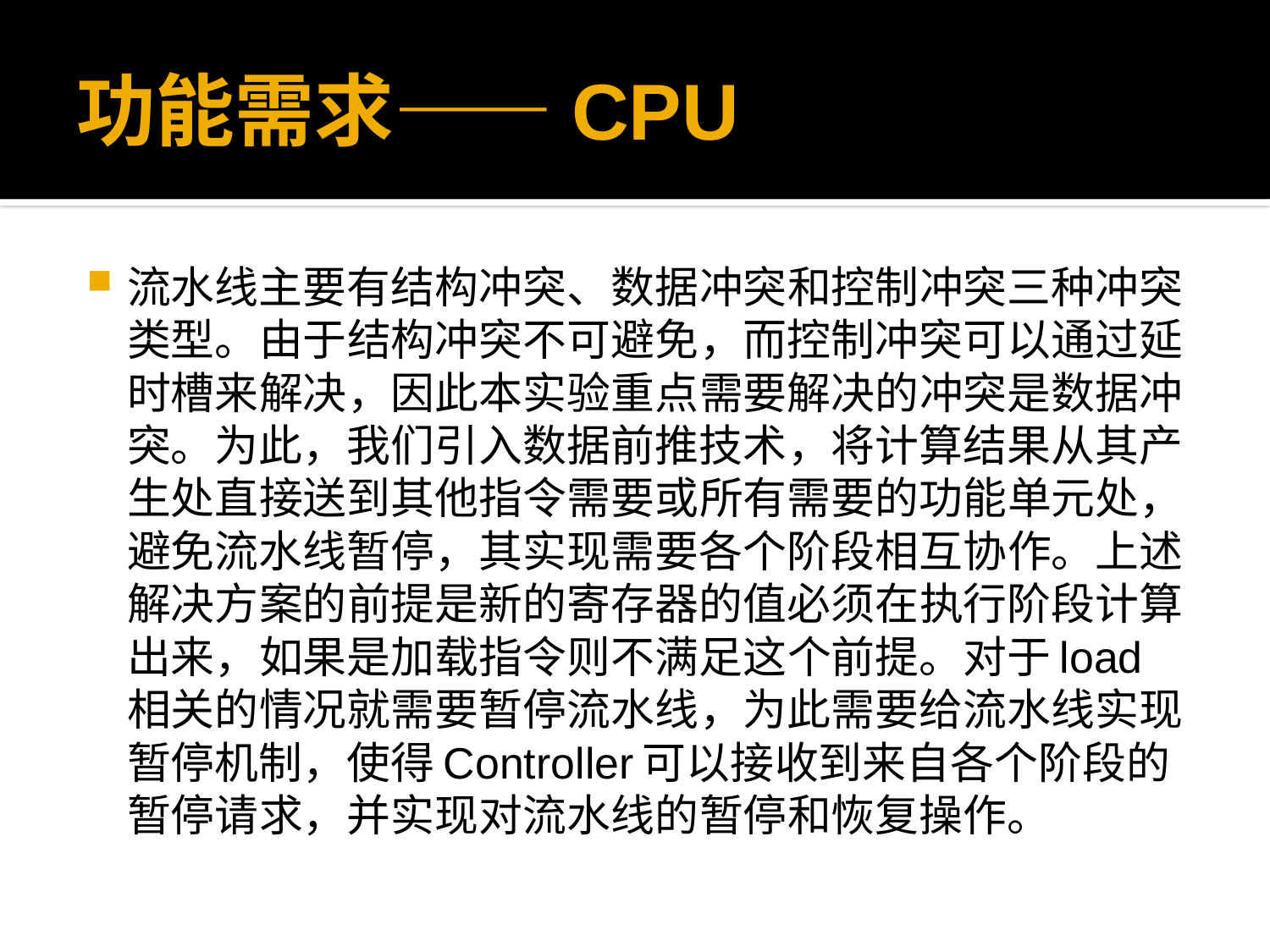

# 功能需求——CPU
流水线主要有结构冲突、数据冲突和控制冲突三种冲突类型。由于结构冲突不可避免，而控制冲突可以通过延时槽来解决，因此本实验重点需要解决的冲突是数据冲突。为此，我们引入数据前推技术，将计算结果从其产生处直接送到其他指令需要或所有需要的功能单元处，避免流水线暂停，其实现需要各个阶段相互协作。上述解决方案的前提是新的寄存器的值必须在执行阶段计算出来，如果是加载指令则不满足这个前提。对于load相关的情况就需要暂停流水线，为此需要给流水线实现暂停机制，使得Controller可以接收到来自各个阶段的暂停请求，并实现对流水线的暂停和恢复操作。